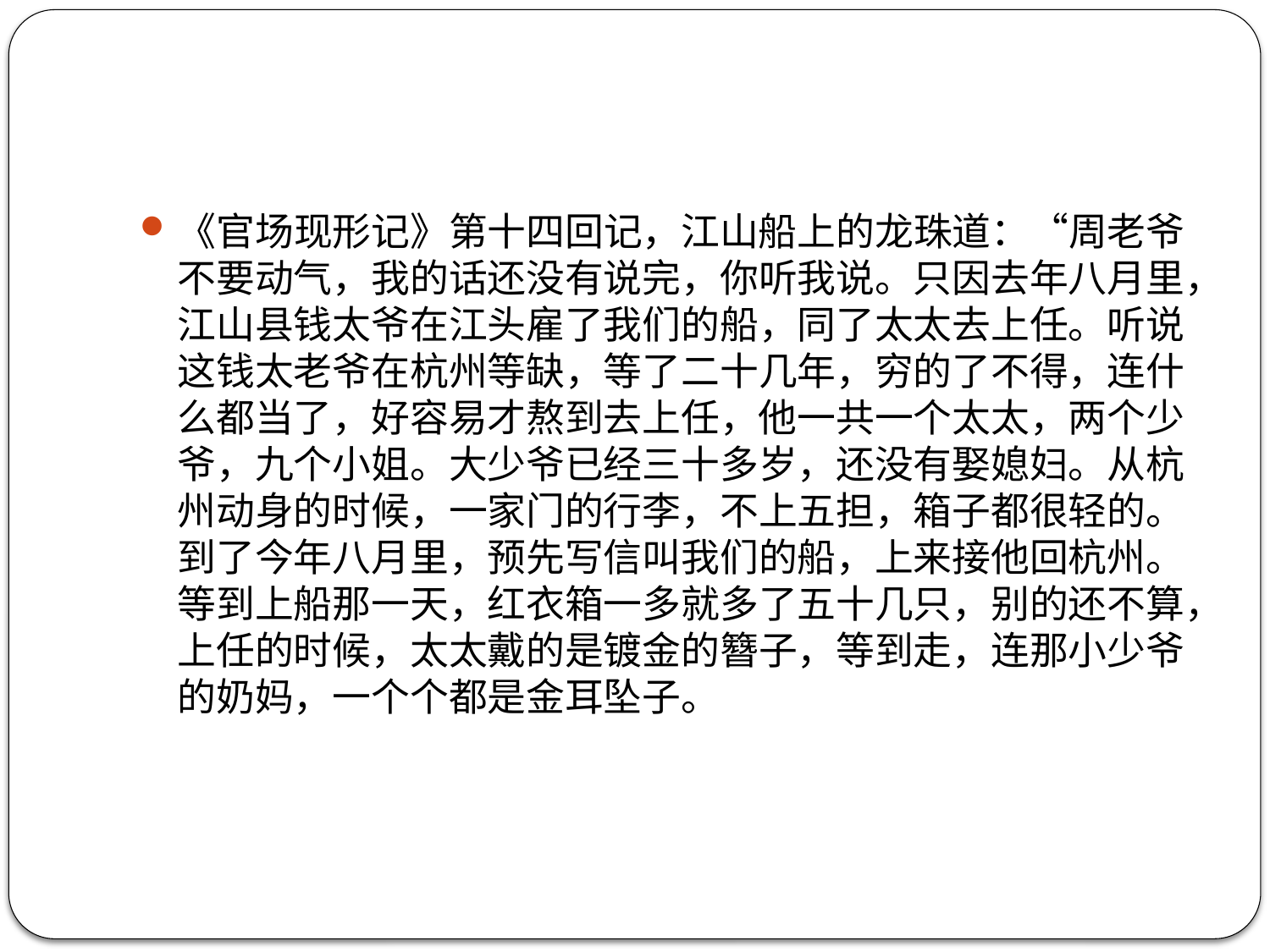

#
《官场现形记》第十四回记，江山船上的龙珠道：“周老爷不要动气，我的话还没有说完，你听我说。只因去年八月里，江山县钱太爷在江头雇了我们的船，同了太太去上任。听说这钱太老爷在杭州等缺，等了二十几年，穷的了不得，连什么都当了，好容易才熬到去上任，他一共一个太太，两个少爷，九个小姐。大少爷已经三十多岁，还没有娶媳妇。从杭州动身的时候，一家门的行李，不上五担，箱子都很轻的。到了今年八月里，预先写信叫我们的船，上来接他回杭州。等到上船那一天，红衣箱一多就多了五十几只，别的还不算，上任的时候，太太戴的是镀金的簪子，等到走，连那小少爷的奶妈，一个个都是金耳坠子。